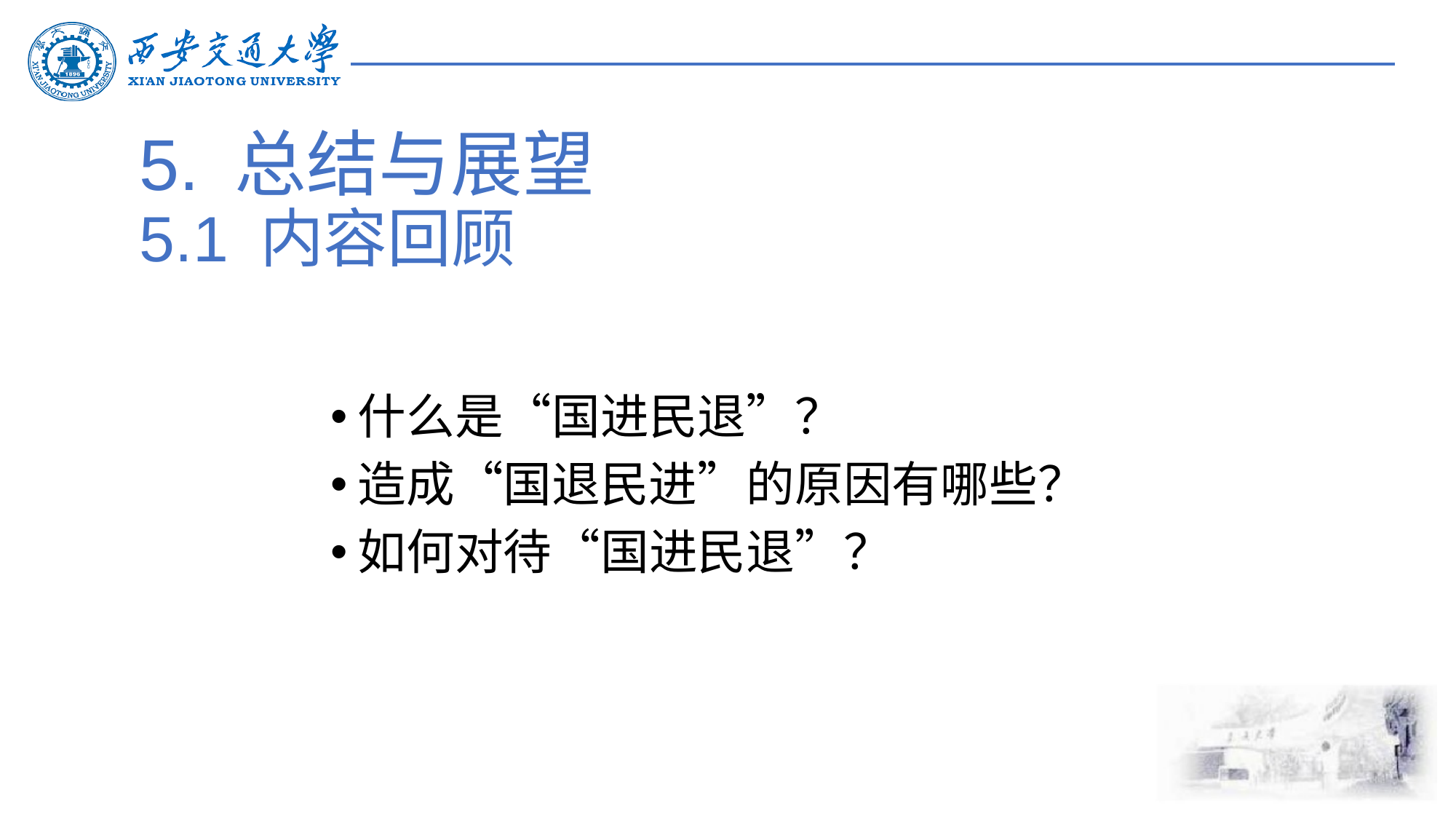

# 5. 总结与展望 5.1 内容回顾
什么是“国进民退”？
造成“国退民进”的原因有哪些？
如何对待“国进民退”？